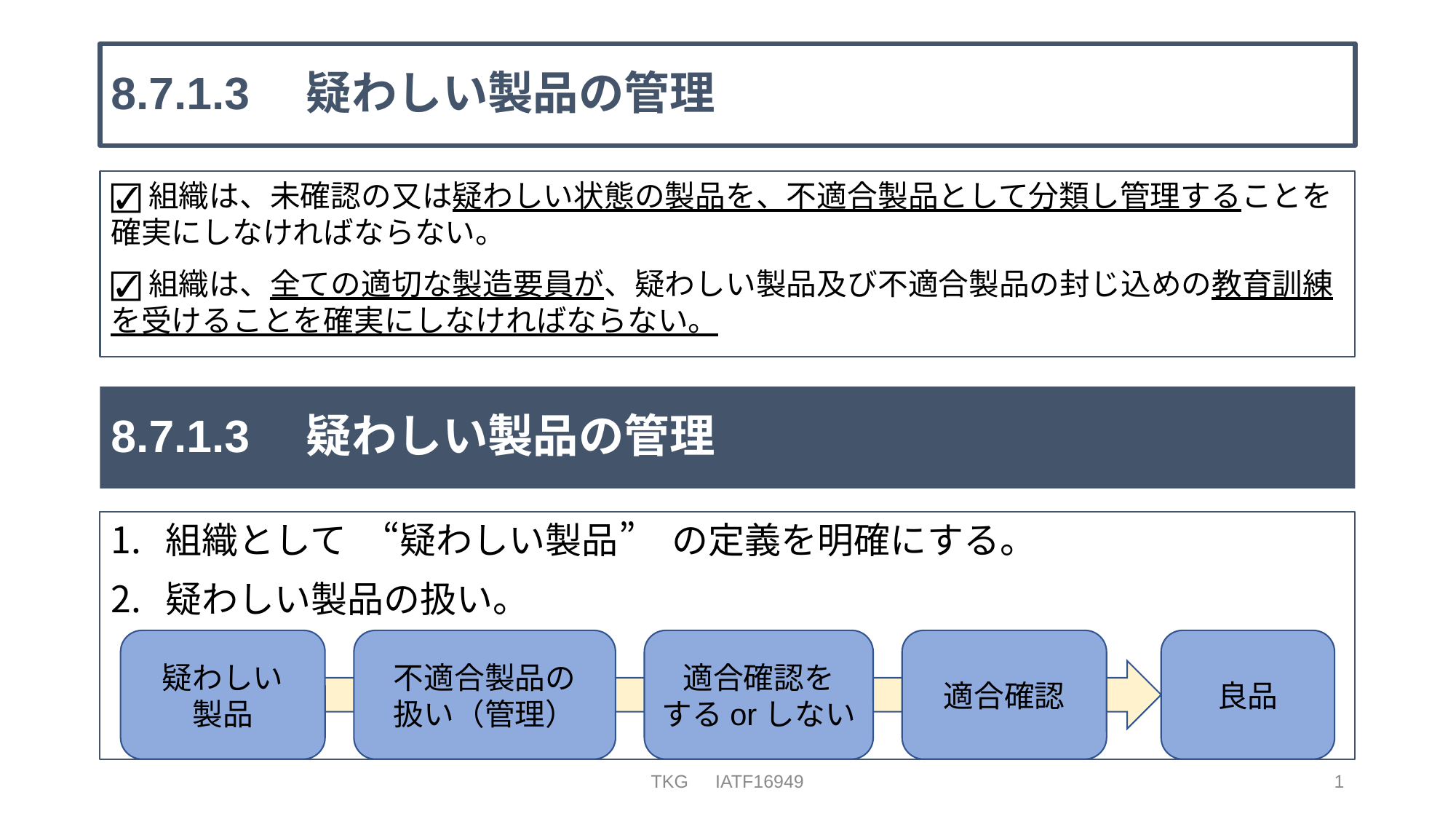

# 8.7.1.3　疑わしい製品の管理
☑組織は、未確認の又は疑わしい状態の製品を、不適合製品として分類し管理することを確実にしなければならない。
☑組織は、全ての適切な製造要員が、疑わしい製品及び不適合製品の封じ込めの教育訓練を受けることを確実にしなければならない。
8.7.1.3　疑わしい製品の管理
組織として　“疑わしい製品”　の定義を明確にする。
疑わしい製品の扱い。
適合確認
良品
適合確認を
するorしない
不適合製品の
扱い（管理）
疑わしい
製品

TKG　IATF16949
1